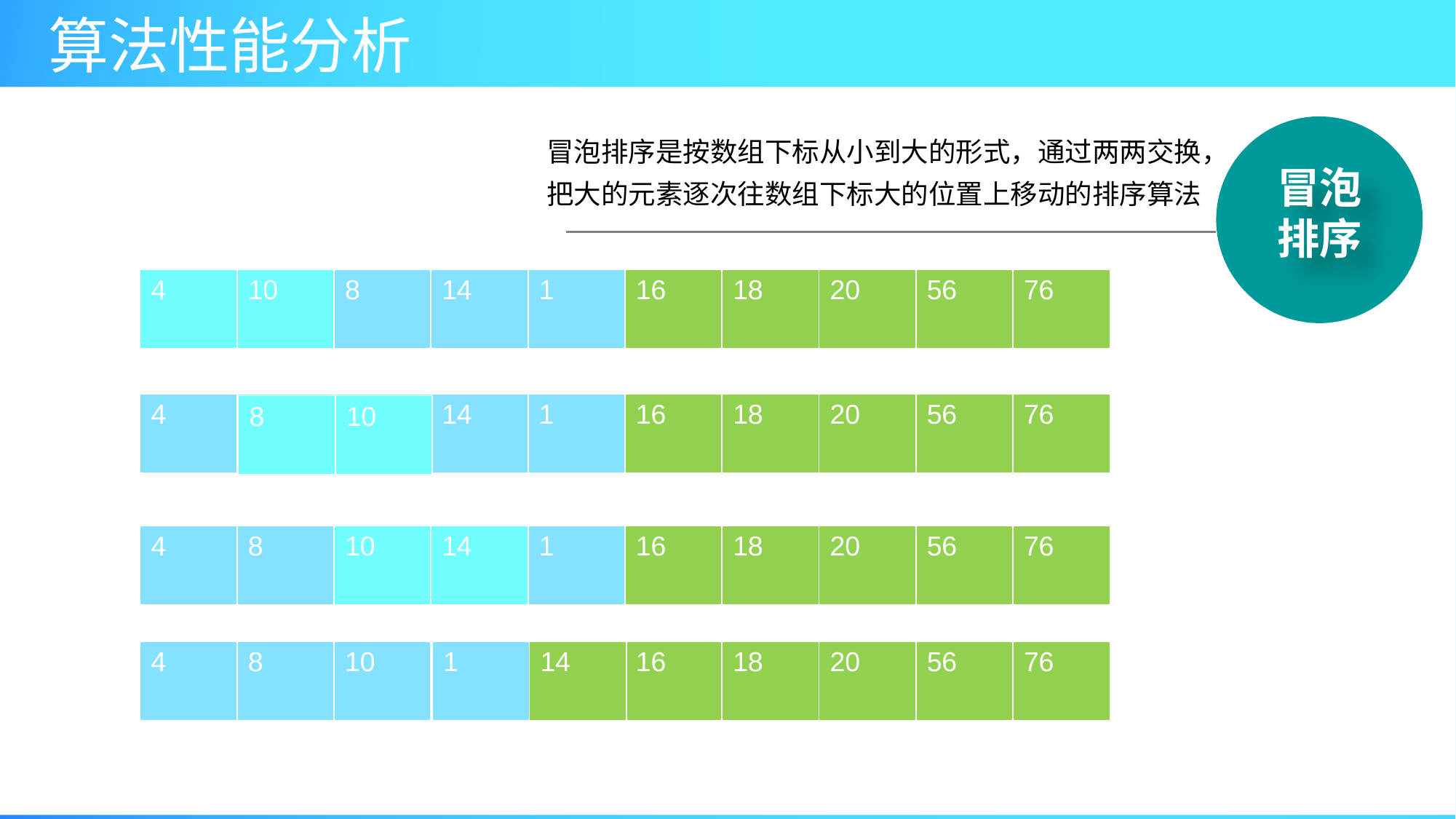

冒泡排序
冒泡排序是按数组下标从小到大的形式，通过两两交换，把大的元素逐次往数组下标大的位置上移动的排序算法
| 4 | 10 | 8 | 14 | 1 | 16 | 18 | 20 | 56 | 76 |
| --- | --- | --- | --- | --- | --- | --- | --- | --- | --- |
| 4 | 10 | 8 | 14 | 1 | 16 | 18 | 20 | 56 | 76 |
| --- | --- | --- | --- | --- | --- | --- | --- | --- | --- |
| 8 | 10 |
| --- | --- |
| 4 | 8 | 10 | 14 | 1 | 16 | 18 | 20 | 56 | 76 |
| --- | --- | --- | --- | --- | --- | --- | --- | --- | --- |
| 4 | 8 | 10 | 14 | 1 | 16 | 18 | 20 | 56 | 76 |
| --- | --- | --- | --- | --- | --- | --- | --- | --- | --- |
| 1 | 14 |
| --- | --- |